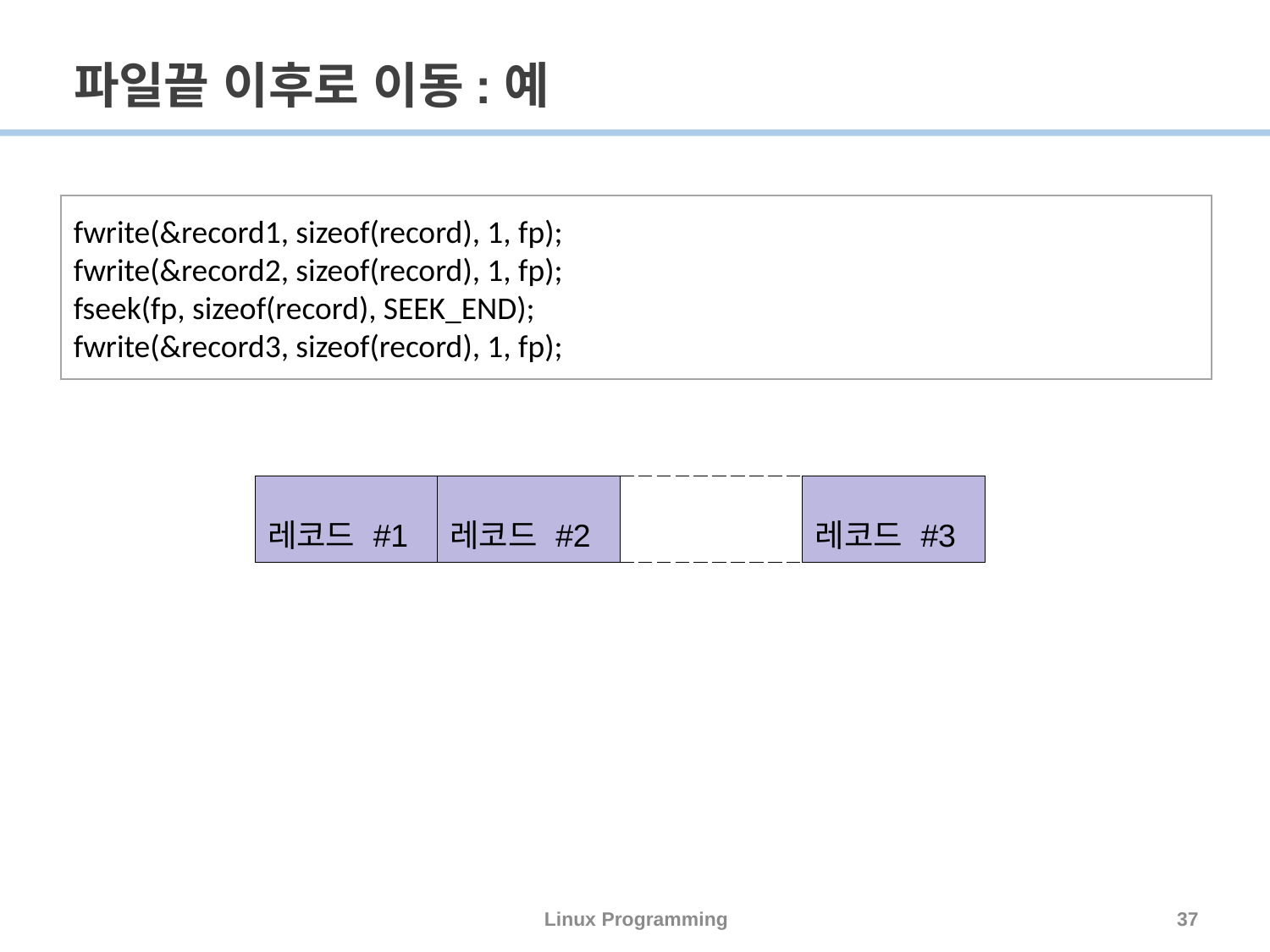

# 파일끝 이후로 이동:예
fwrite(&record1, sizeof(record), 1, fp);
fwrite(&record2, sizeof(record), 1, fp);
fseek(fp, sizeof(record), SEEK_END);
fwrite(&record3, sizeof(record), 1, fp);
| 레코드 #1 | 레코드 #2 |  | 레코드 #3 |
| --- | --- | --- | --- |
Linux Programming
37